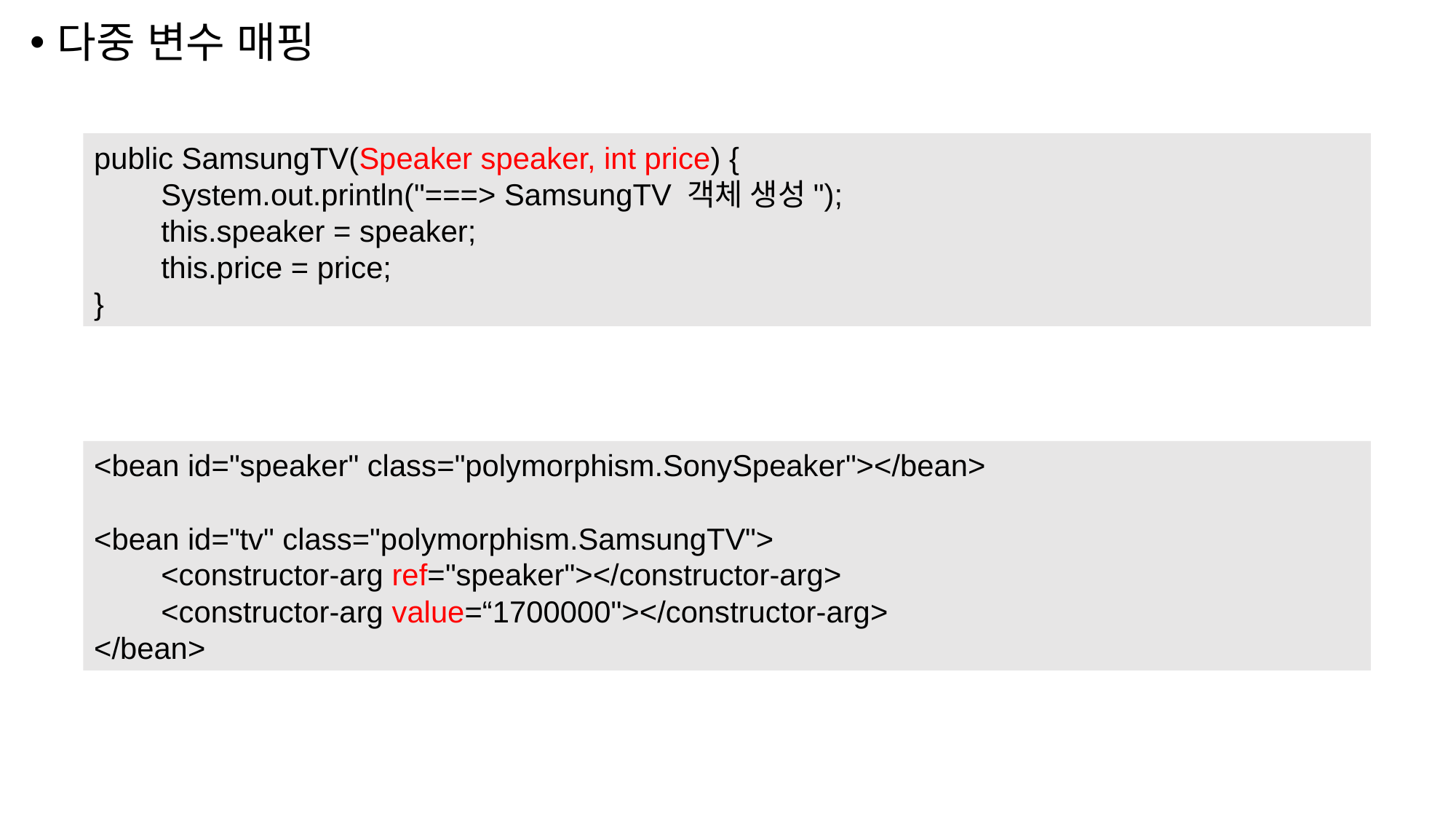

다중 변수 매핑
public SamsungTV(Speaker speaker, int price) {
        System.out.println("===> SamsungTV 객체 생성");
        this.speaker = speaker;
        this.price = price;
}
<bean id="speaker" class="polymorphism.SonySpeaker"></bean>

<bean id="tv" class="polymorphism.SamsungTV">
        <constructor-arg ref="speaker"></constructor-arg>
        <constructor-arg value=“1700000"></constructor-arg>
</bean>